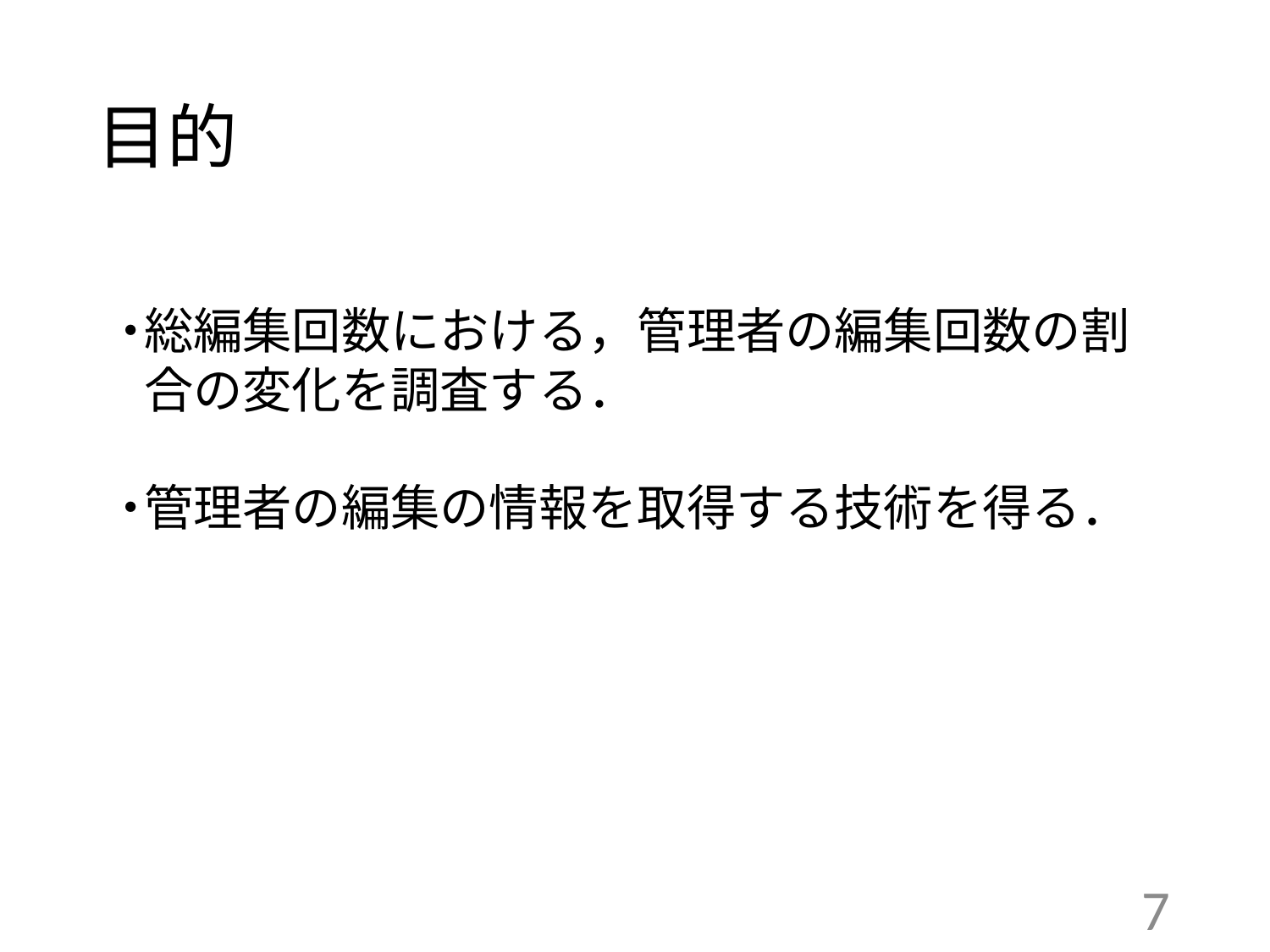

目的
・

・
総編集回数における，管理者の編集回数の割合の変化を調査する．

管理者の編集の情報を取得する技術を得る．
7